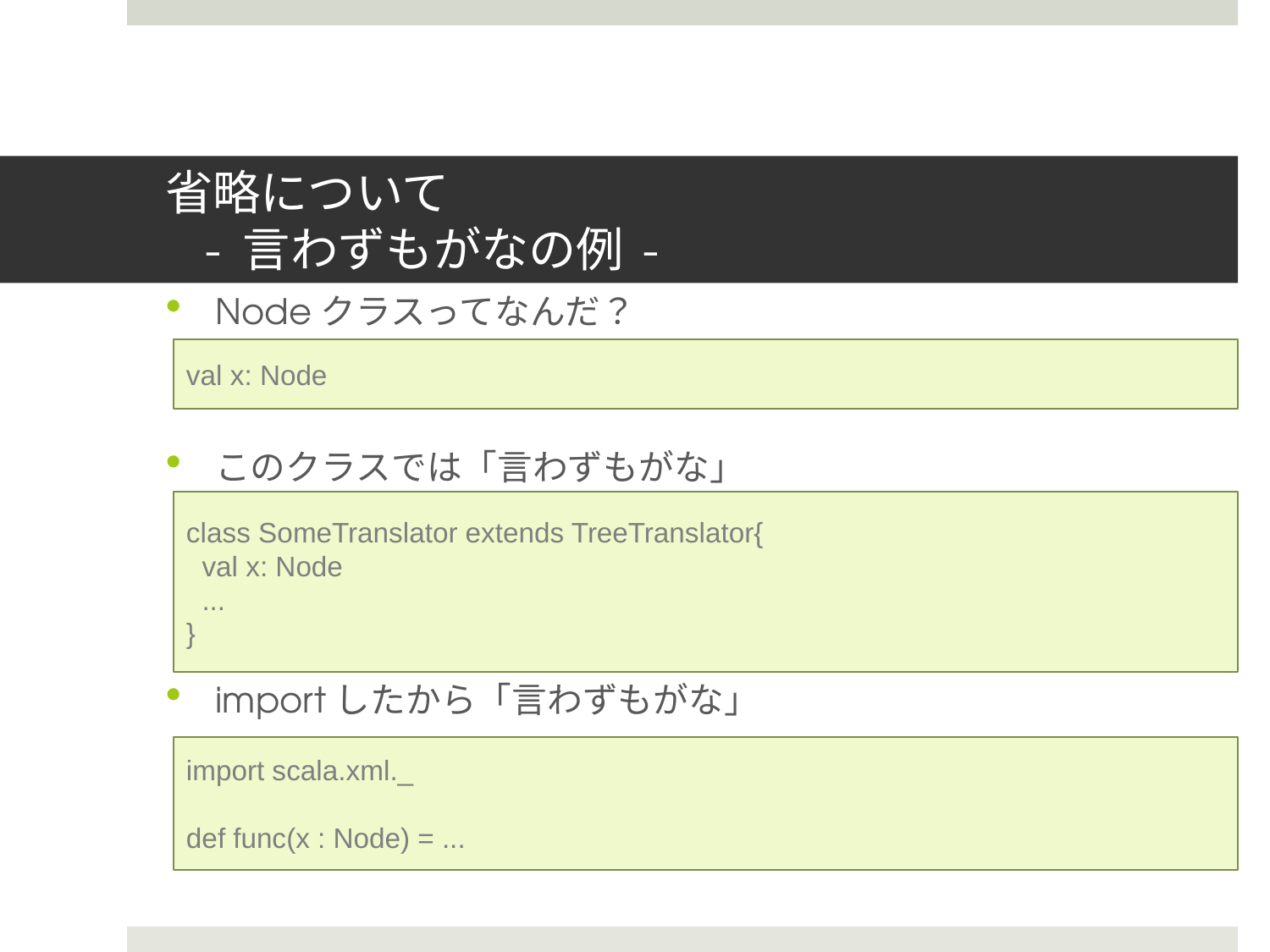

# 省略について - 言わずもがなの例 -
Nodeクラスってなんだ？

このクラスでは「言わずもがな」

importしたから「言わずもがな」
val x: Node
class SomeTranslator extends TreeTranslator{
  val x: Node
  ...
}
import scala.xml._

def func(x : Node) = ...